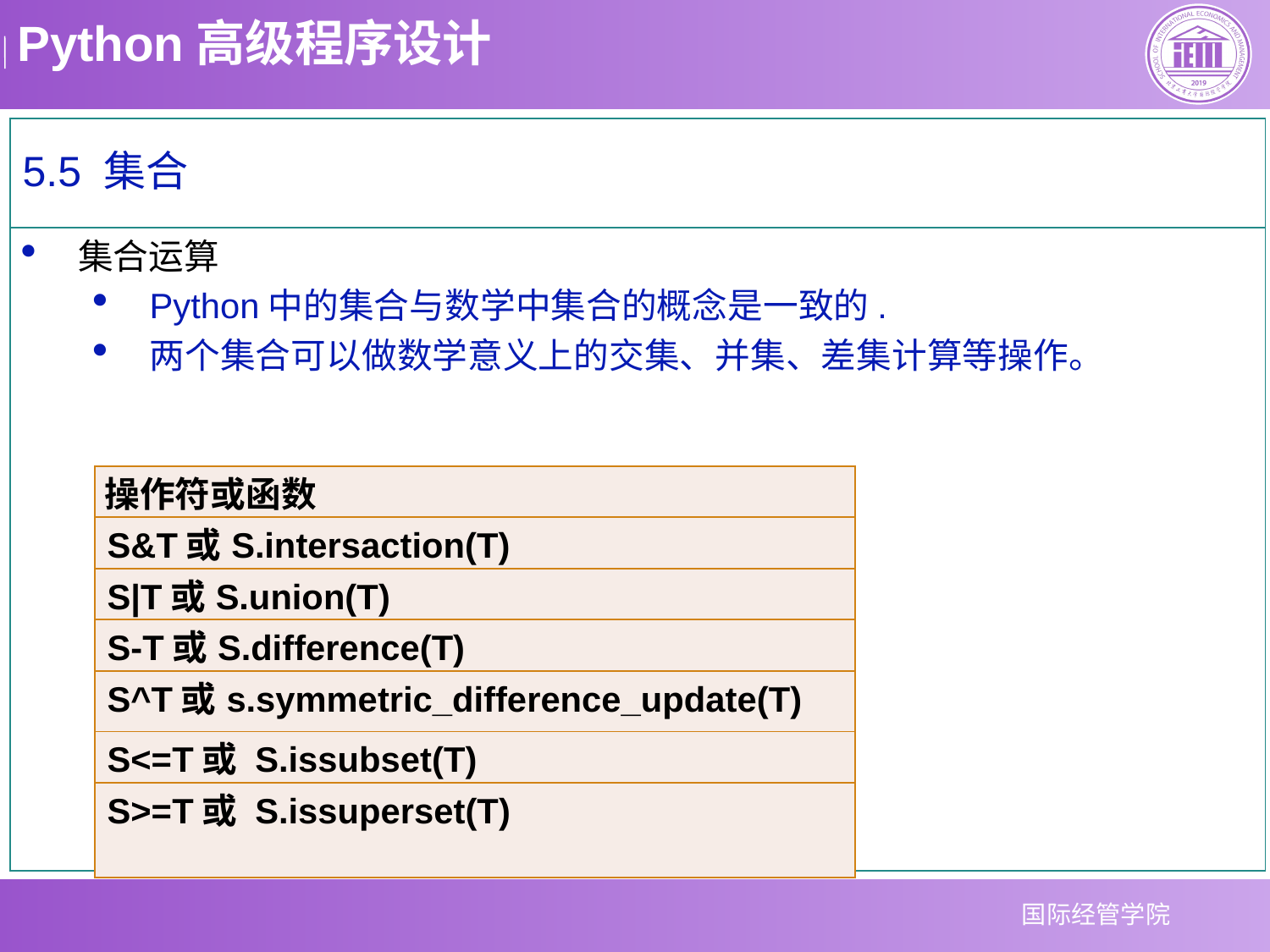

5.5 集合
集合运算
Python中的集合与数学中集合的概念是一致的.
两个集合可以做数学意义上的交集、并集、差集计算等操作。
| 操作符或函数 |
| --- |
| S&T或S.intersaction(T) |
| S|T或S.union(T) |
| S-T或S.difference(T) |
| S^T或s.symmetric\_difference\_update(T) |
| S<=T或 S.issubset(T) |
| S>=T或 S.issuperset(T) |